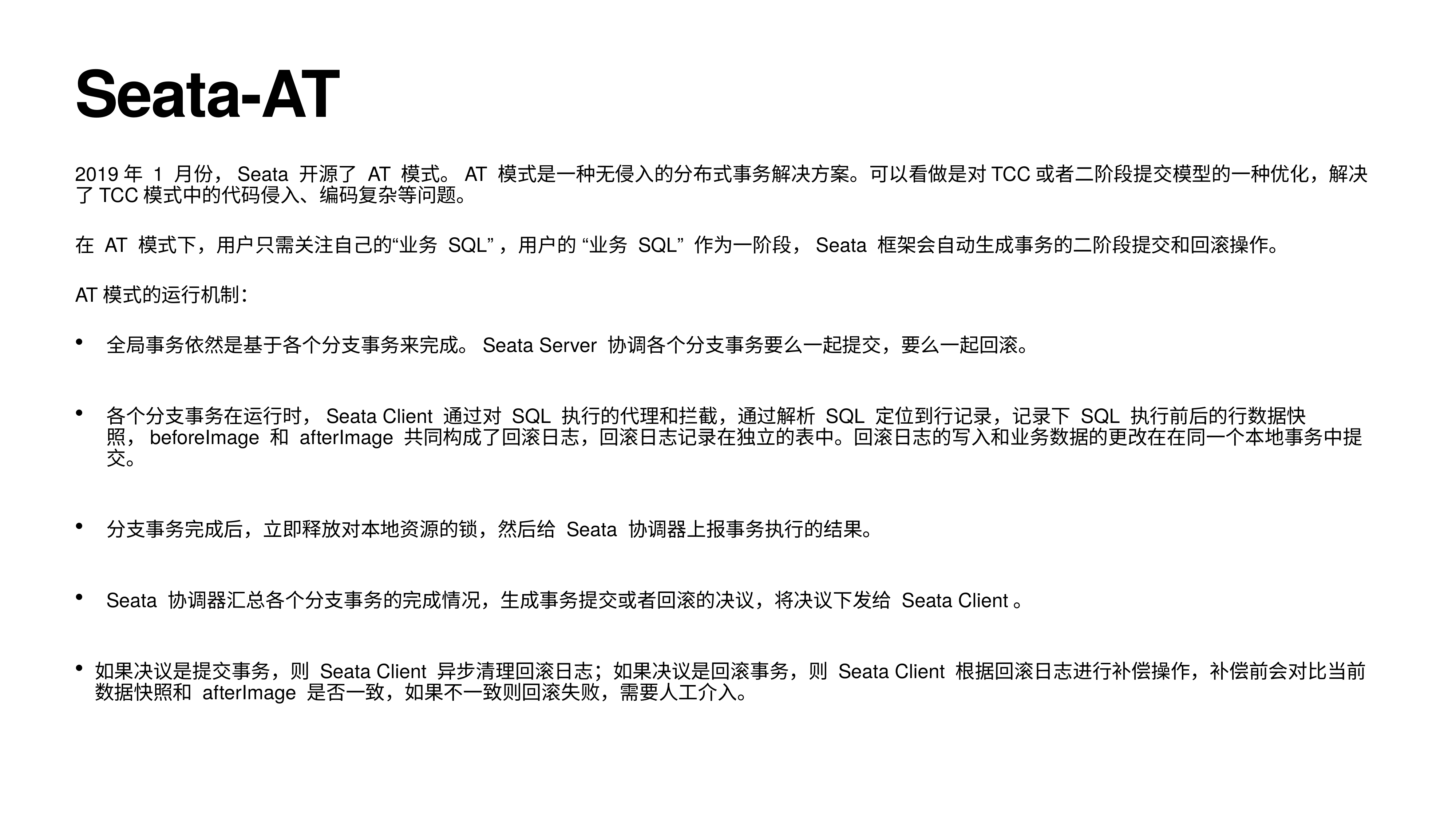

# Seata-AT
2019年 1 月份，Seata 开源了 AT 模式。AT 模式是一种无侵入的分布式事务解决方案。可以看做是对TCC或者二阶段提交模型的一种优化，解决了TCC模式中的代码侵入、编码复杂等问题。
在 AT 模式下，用户只需关注自己的“业务 SQL”，用户的 “业务 SQL” 作为一阶段，Seata 框架会自动生成事务的二阶段提交和回滚操作。
AT模式的运行机制：
全局事务依然是基于各个分支事务来完成。Seata Server 协调各个分支事务要么一起提交，要么一起回滚。
各个分支事务在运行时，Seata Client 通过对 SQL 执行的代理和拦截，通过解析 SQL 定位到行记录，记录下 SQL 执行前后的行数据快照，beforeImage 和 afterImage 共同构成了回滚日志，回滚日志记录在独立的表中。回滚日志的写入和业务数据的更改在在同一个本地事务中提交。
分支事务完成后，立即释放对本地资源的锁，然后给 Seata 协调器上报事务执行的结果。
Seata 协调器汇总各个分支事务的完成情况，生成事务提交或者回滚的决议，将决议下发给 Seata Client。
如果决议是提交事务，则 Seata Client 异步清理回滚日志；如果决议是回滚事务，则 Seata Client 根据回滚日志进行补偿操作，补偿前会对比当前数据快照和 afterImage 是否一致，如果不一致则回滚失败，需要人工介入。